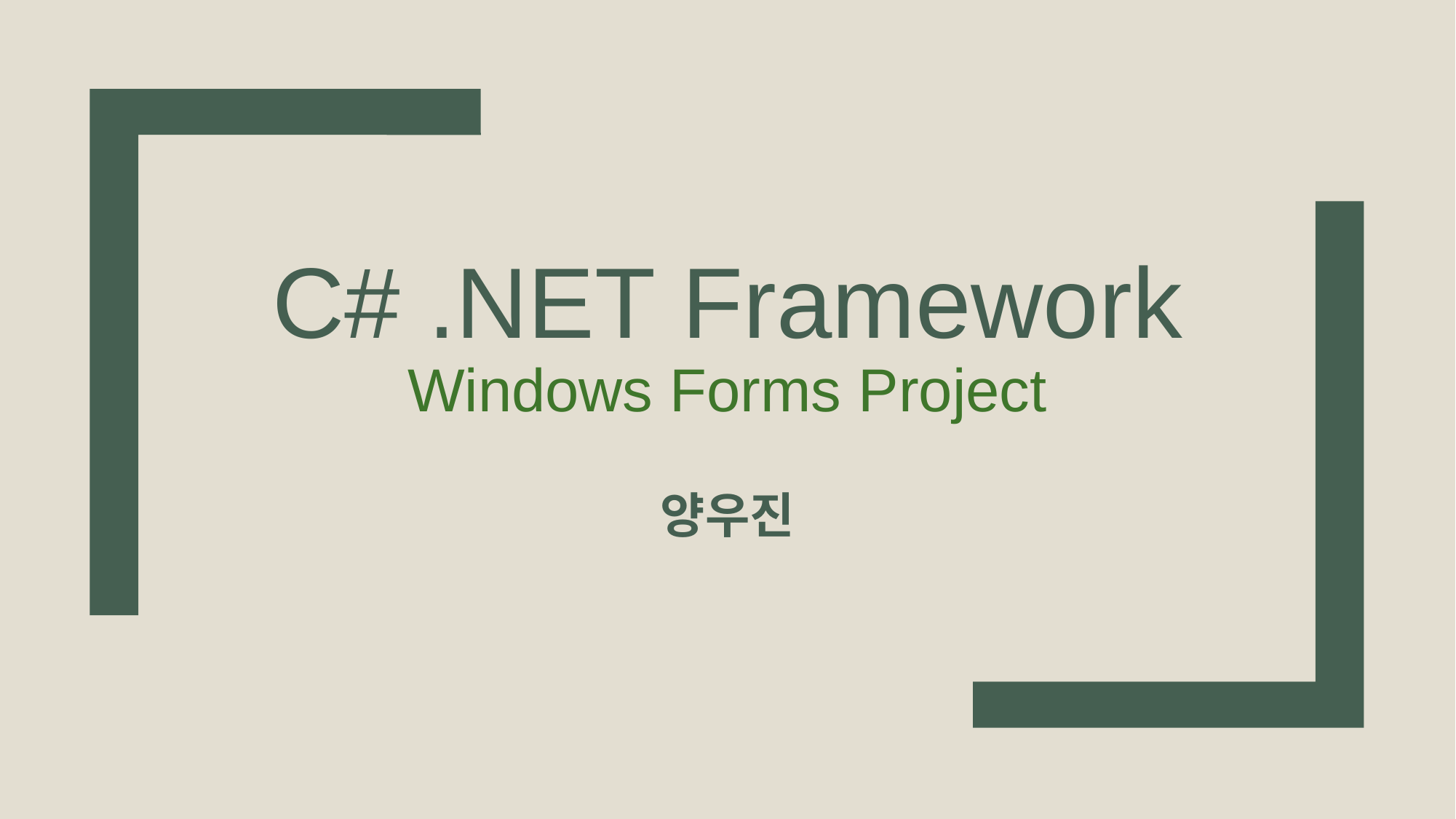

# C# .net Framework Windows Forms Project
양우진